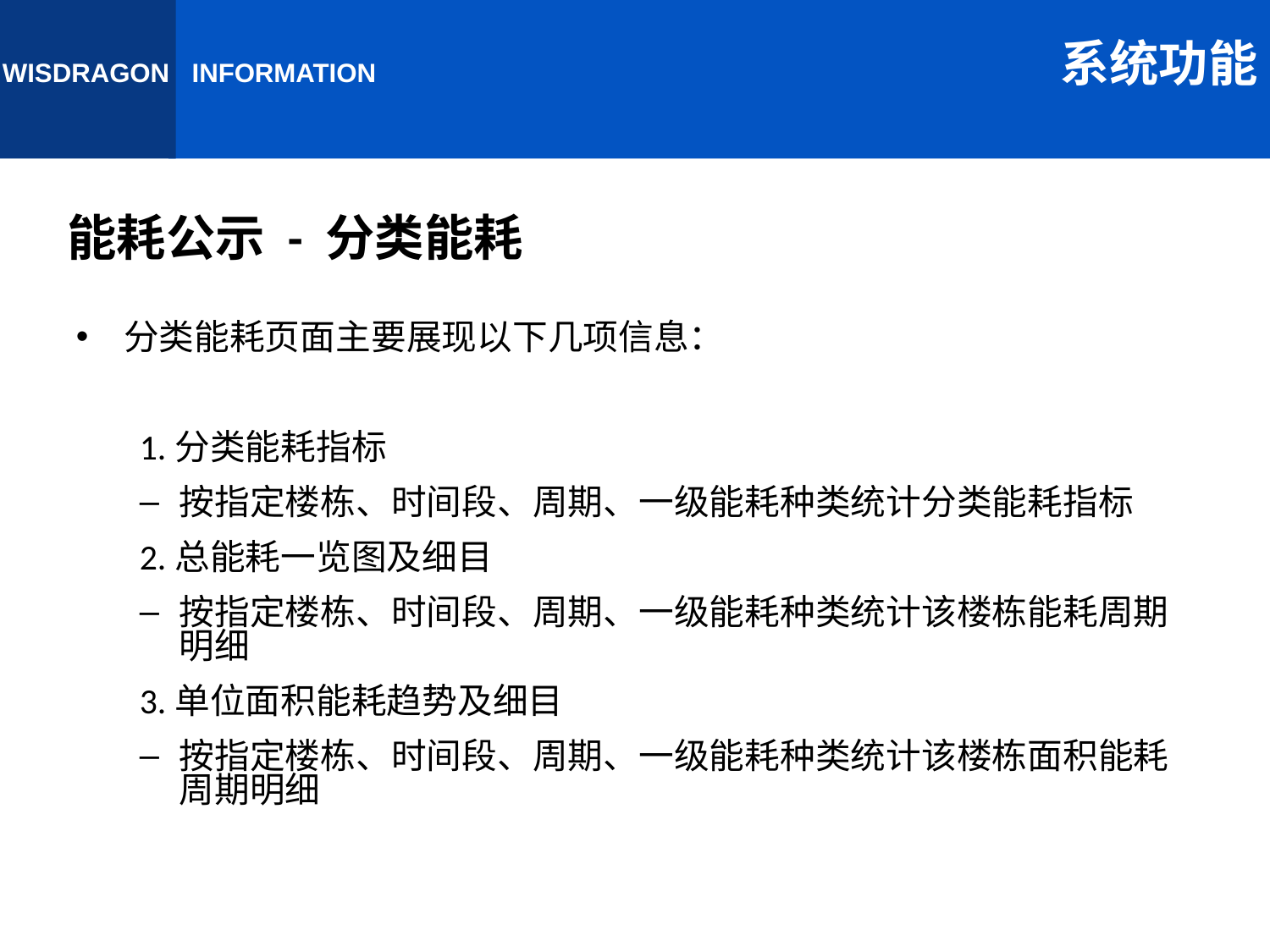

系统功能
能耗公示 - 分类能耗
分类能耗页面主要展现以下几项信息：

1.分类能耗指标
按指定楼栋、时间段、周期、一级能耗种类统计分类能耗指标
2.总能耗一览图及细目
按指定楼栋、时间段、周期、一级能耗种类统计该楼栋能耗周期明细
3.单位面积能耗趋势及细目
按指定楼栋、时间段、周期、一级能耗种类统计该楼栋面积能耗周期明细